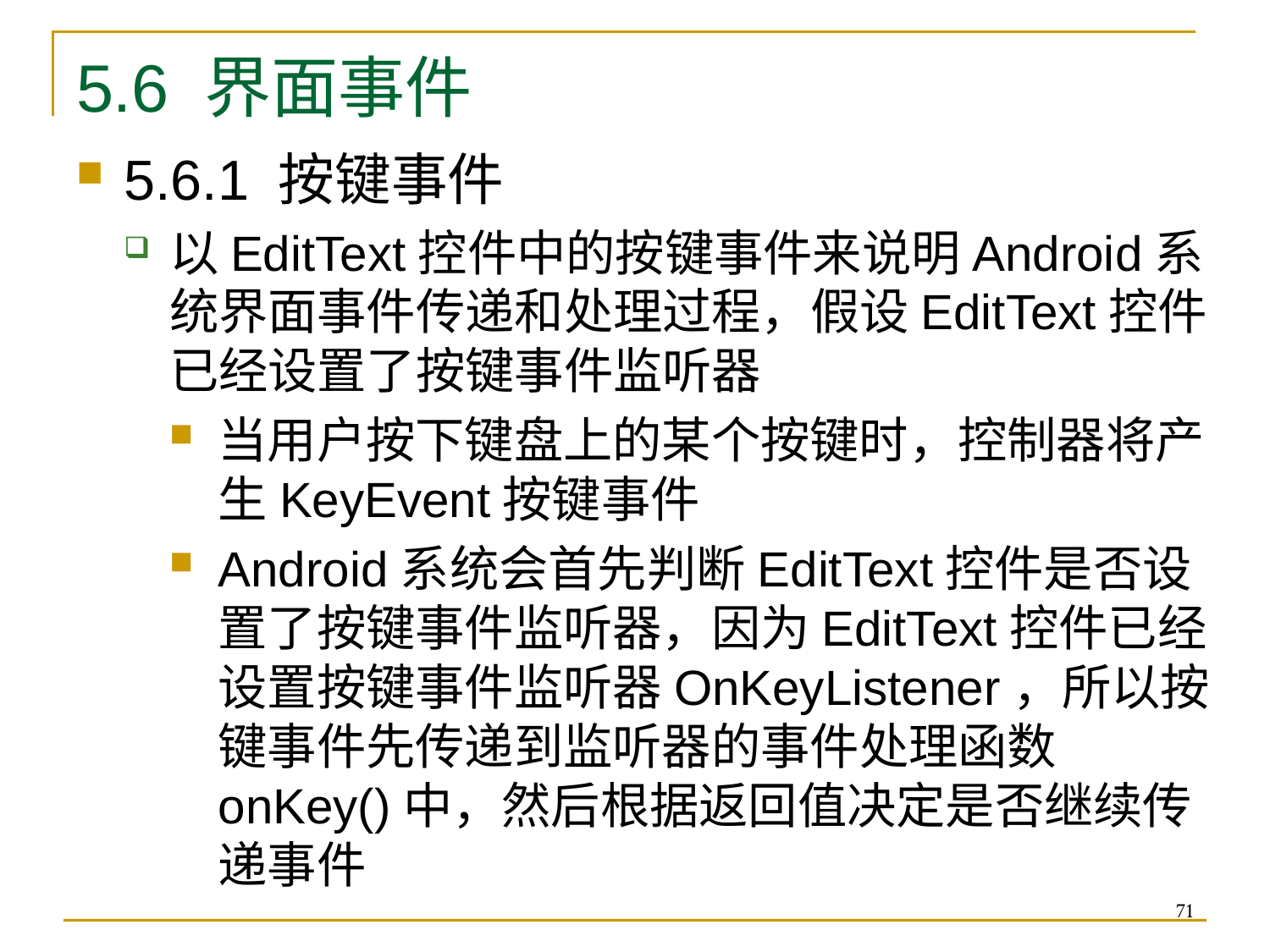

# 5.6 界面事件
5.6.1 按键事件
以EditText控件中的按键事件来说明Android系统界面事件传递和处理过程，假设EditText控件已经设置了按键事件监听器
当用户按下键盘上的某个按键时，控制器将产生KeyEvent按键事件
Android系统会首先判断EditText控件是否设置了按键事件监听器，因为EditText控件已经设置按键事件监听器OnKeyListener，所以按键事件先传递到监听器的事件处理函数onKey()中，然后根据返回值决定是否继续传递事件
71